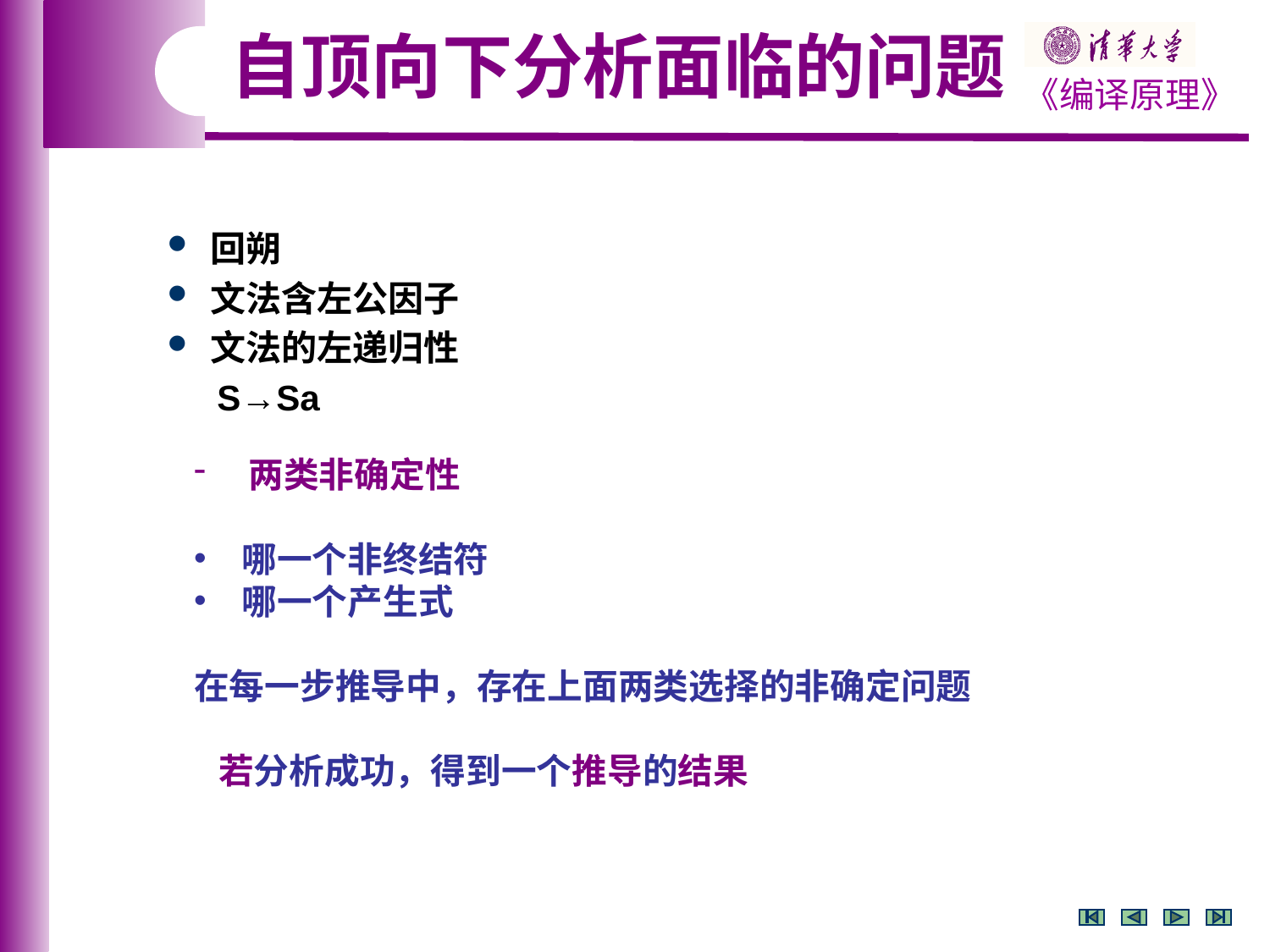

自顶向下分析面临的问题
回朔
文法含左公因子
文法的左递归性
     S→Sa

  两类非确定性

哪一个非终结符
哪一个产生式

在每一步推导中，存在上面两类选择的非确定问题

  若分析成功，得到一个推导的结果